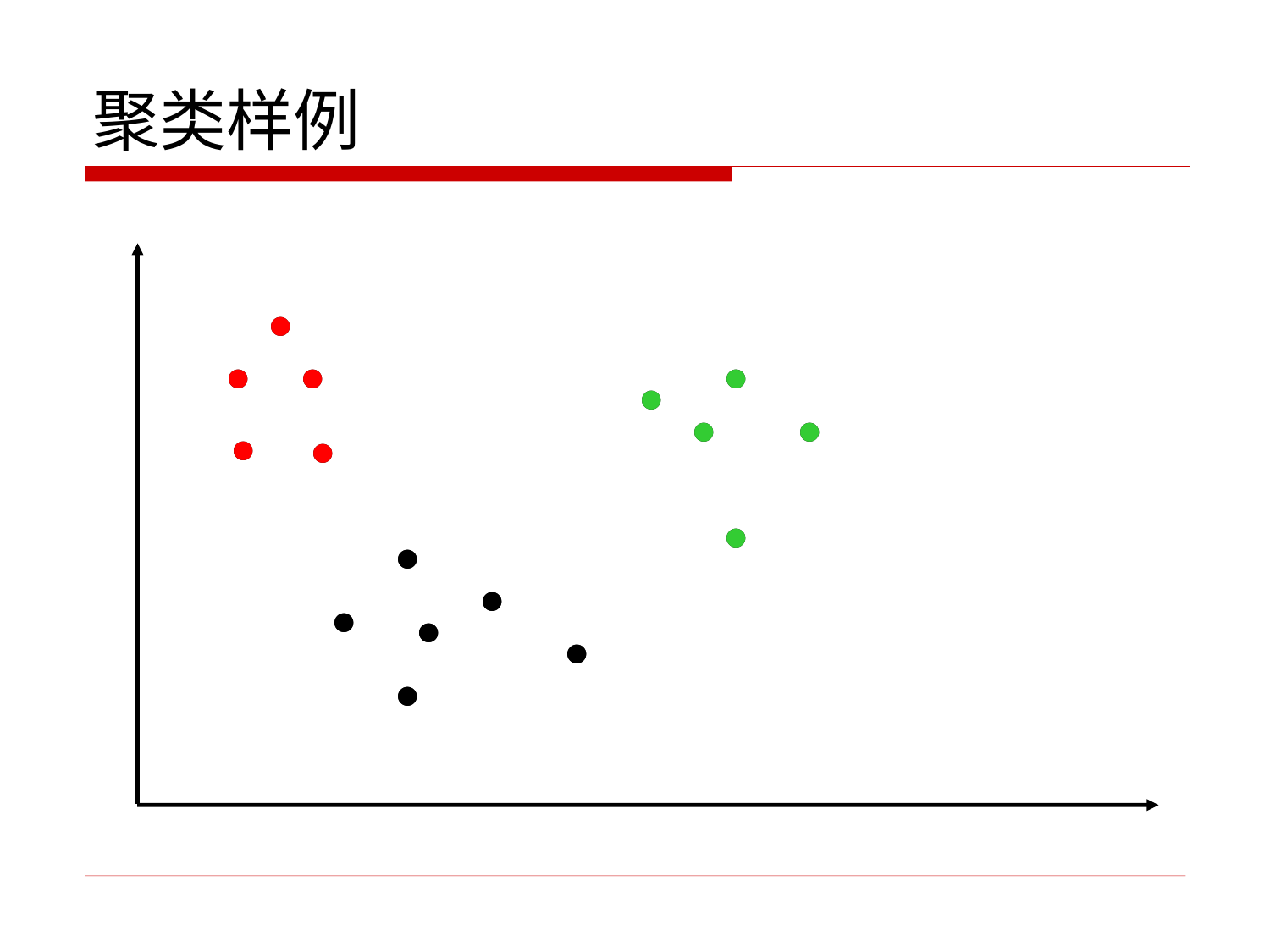

# 聚类样例
.
.
.
.
.
.
.
.
.
.
.
.
.
.
.
.
.

.
.
.
.
.
.
.
.
.
.
.
.
.
.
.